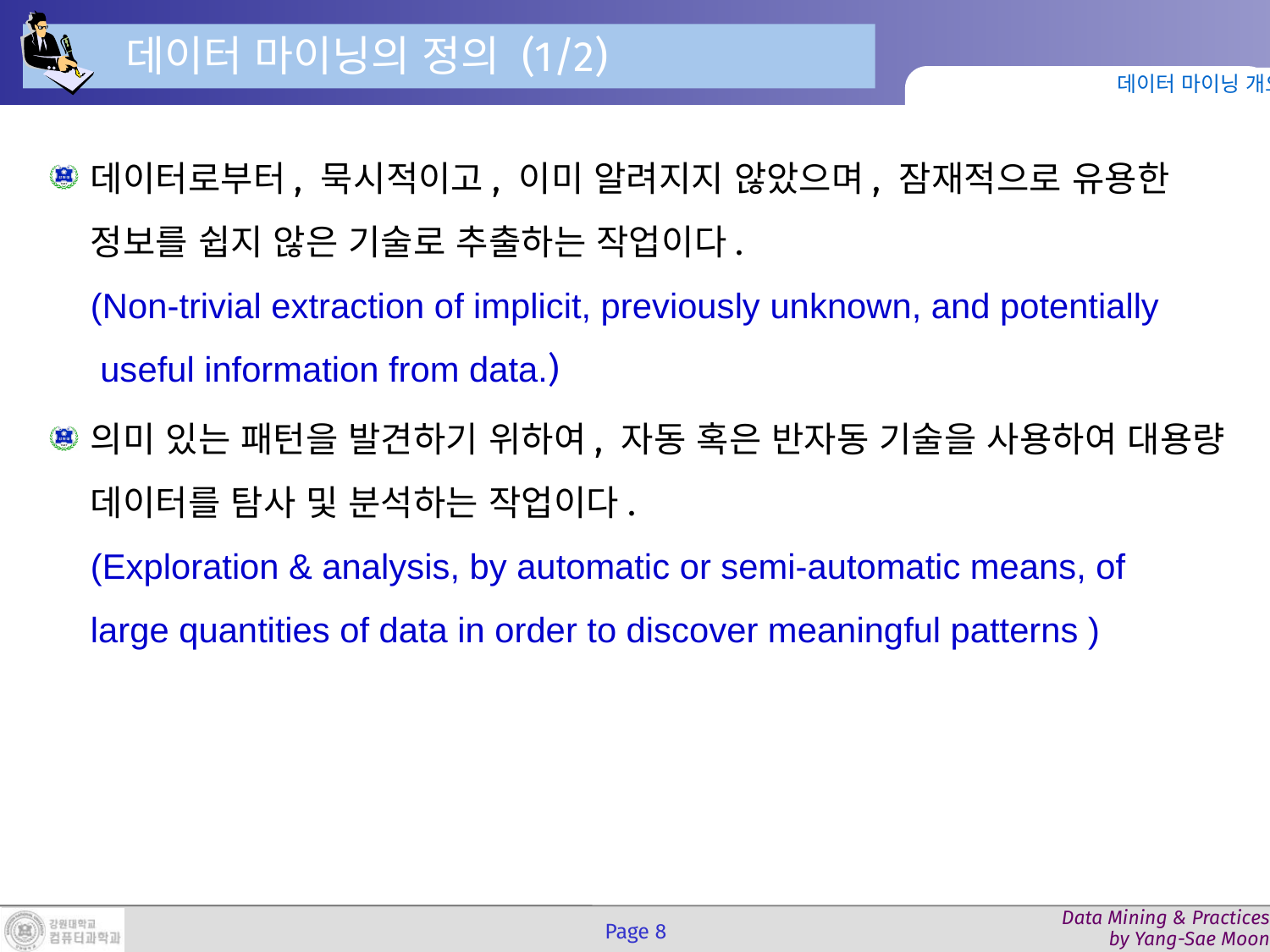

데이터 마이닝의 정의 (1/2)
데이터 마이닝 개요
데이터로부터, 묵시적이고, 이미 알려지지 않았으며, 잠재적으로 유용한 정보를 쉽지 않은 기술로 추출하는 작업이다.
(Non-trivial extraction of implicit, previously unknown, and potentially
 useful information from data.)
의미 있는 패턴을 발견하기 위하여, 자동 혹은 반자동 기술을 사용하여 대용량 데이터를 탐사 및 분석하는 작업이다.
(Exploration & analysis, by automatic or semi-automatic means, of
large quantities of data in order to discover meaningful patterns )
Page 8